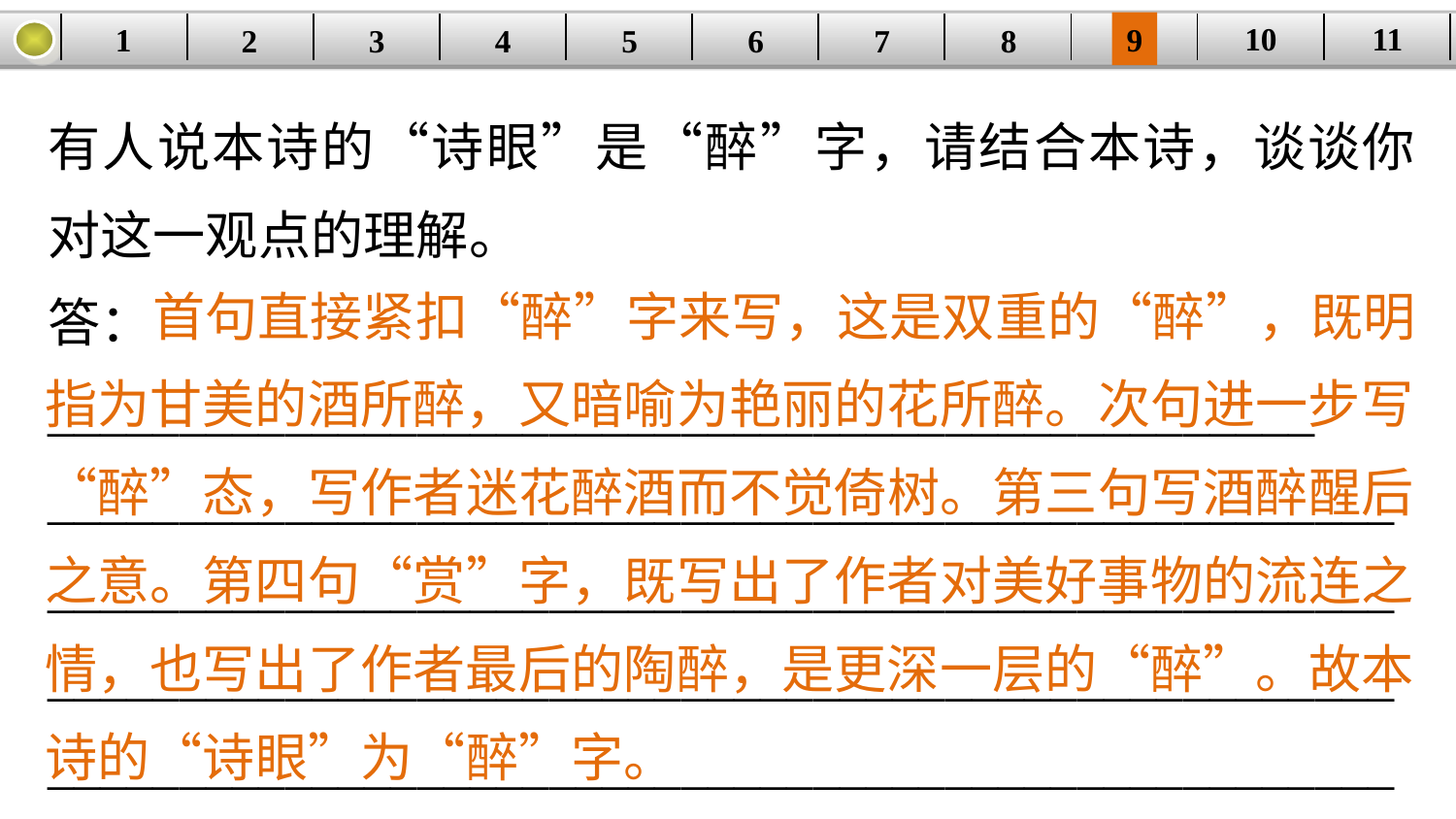

10

11
9
1
3
4
5
6
8
2
|  |  |  |  |  |  |  |  |  |  |  |
| --- | --- | --- | --- | --- | --- | --- | --- | --- | --- | --- |
7

有人说本诗的“诗眼”是“醉”字，请结合本诗，谈谈你对这一观点的理解。
答：________________________________________________
_______________________________________________________________________________________________________________________________________________________________________________________________________________________________________
        首句直接紧扣“醉”字来写，这是双重的“醉”，既明指为甘美的酒所醉，又暗喻为艳丽的花所醉。次句进一步写“醉”态，写作者迷花醉酒而不觉倚树。第三句写酒醉醒后之意。第四句“赏”字，既写出了作者对美好事物的流连之情，也写出了作者最后的陶醉，是更深一层的“醉”。故本诗的“诗眼”为“醉”字。